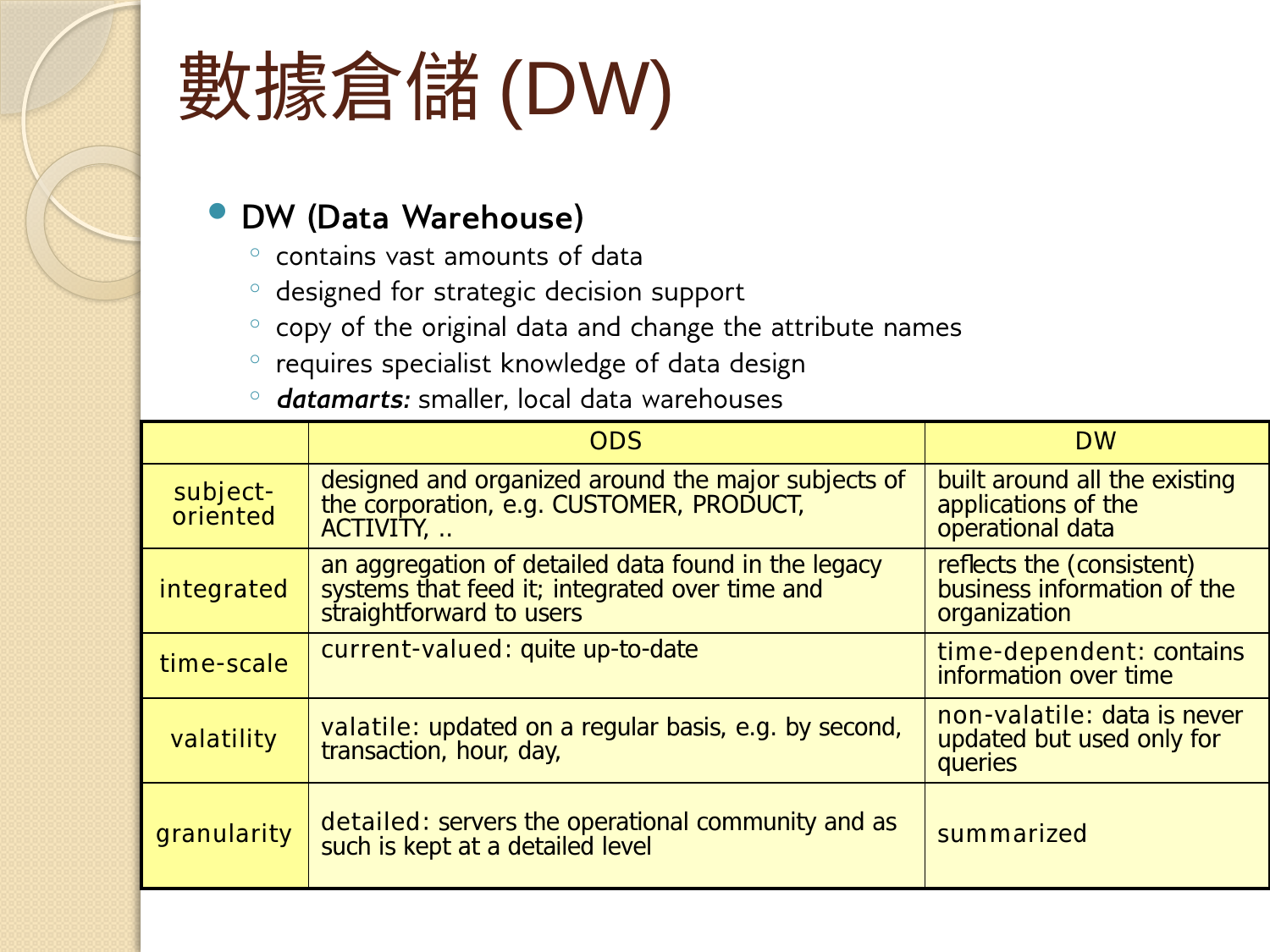

# 數據倉儲(DW)
DW (Data Warehouse)
contains vast amounts of data
designed for strategic decision support
copy of the original data and change the attribute names
requires specialist knowledge of data design
datamarts: smaller, local data warehouses
|  | ODS | DW |
| --- | --- | --- |
| subject- oriented | designed and organized around the major subjects of the corporation, e.g. CUSTOMER, PRODUCT, ACTIVITY, .. | built around all the existing applications of the operational data |
| integrated | an aggregation of detailed data found in the legacy systems that feed it; integrated over time and straightforward to users | reflects the (consistent) business information of the organization |
| time-scale | current-valued: quite up-to-date | time-dependent: contains information over time |
| valatility | valatile: updated on a regular basis, e.g. by second, transaction, hour, day, | non-valatile: data is never updated but used only for queries |
| granularity | detailed: servers the operational community and as such is kept at a detailed level | summarized |